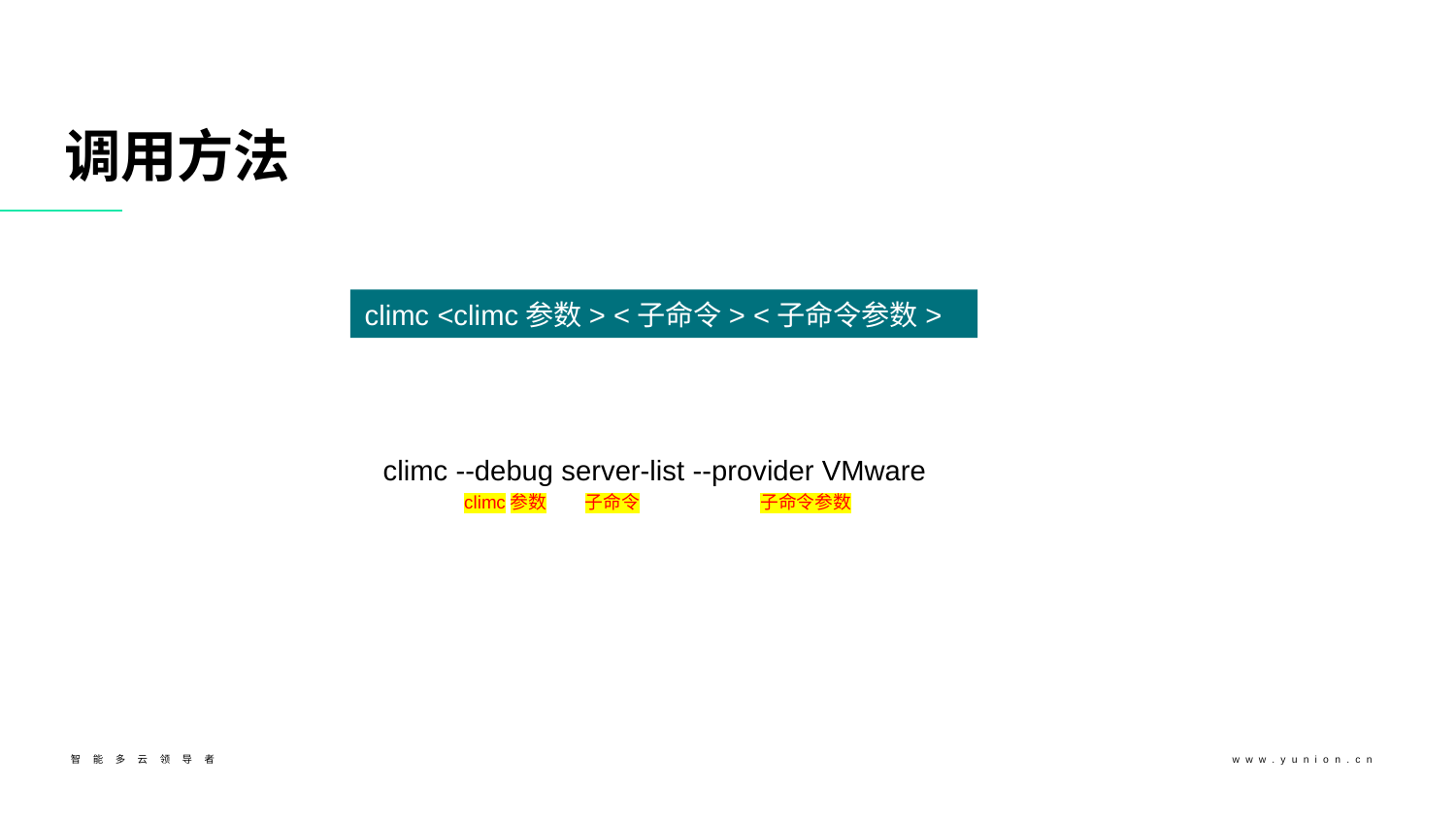

# 调用方法
climc <climc参数> <子命令> <子命令参数>
climc --debug server-list --provider VMware
climc参数
子命令
子命令参数